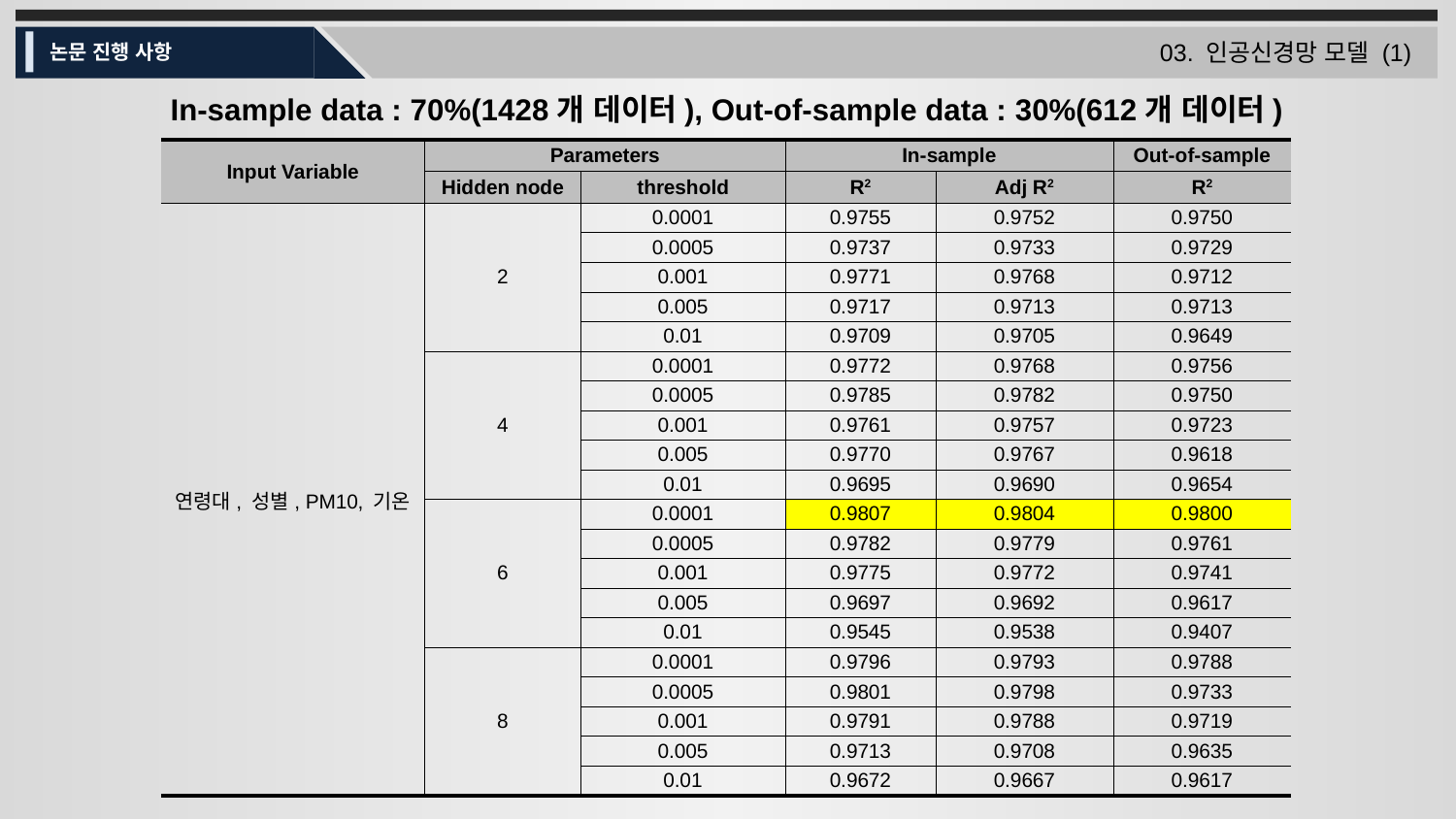

03. 인공신경망 모델 (1)

논문 진행 사항
In-sample data : 70%(1428개 데이터), Out-of-sample data : 30%(612개 데이터)
| Input Variable | Parameters |  | In-sample |  | Out-of-sample |
| --- | --- | --- | --- | --- | --- |
| Input Variable | Hidden node | threshold | R2 | Adj R2 | R2 |
| 연령대, 성별, PM10, 기온 | 2 | 0.0001 | 0.9755 | 0.9752 | 0.9750 |
|  | 2 | 0.0005 | 0.9737 | 0.9733 | 0.9729 |
|  | 3 | 0.001 | 0.9771 | 0.9768 | 0.9712 |
|  |  | 0.005 | 0.9717 | 0.9713 | 0.9713 |
|  | 4 | 0.01 | 0.9709 | 0.9705 | 0.9649 |
|  | 4 | 0.0001 | 0.9772 | 0.9768 | 0.9756 |
|  |  | 0.0005 | 0.9785 | 0.9782 | 0.9750 |
|  | 2 | 0.001 | 0.9761 | 0.9757 | 0.9723 |
|  | 3 | 0.005 | 0.9770 | 0.9767 | 0.9618 |
|  | 4 | 0.01 | 0.9695 | 0.9690 | 0.9654 |
|  | 6 | 0.0001 | 0.9807 | 0.9804 | 0.9800 |
|  |  | 0.0005 | 0.9782 | 0.9779 | 0.9761 |
|  | 2 | 0.001 | 0.9775 | 0.9772 | 0.9741 |
|  | 3 | 0.005 | 0.9697 | 0.9692 | 0.9617 |
|  | 4 | 0.01 | 0.9545 | 0.9538 | 0.9407 |
|  | 8 | 0.0001 | 0.9796 | 0.9793 | 0.9788 |
|  |  | 0.0005 | 0.9801 | 0.9798 | 0.9733 |
|  |  | 0.001 | 0.9791 | 0.9788 | 0.9719 |
|  |  | 0.005 | 0.9713 | 0.9708 | 0.9635 |
|  |  | 0.01 | 0.9672 | 0.9667 | 0.9617 |